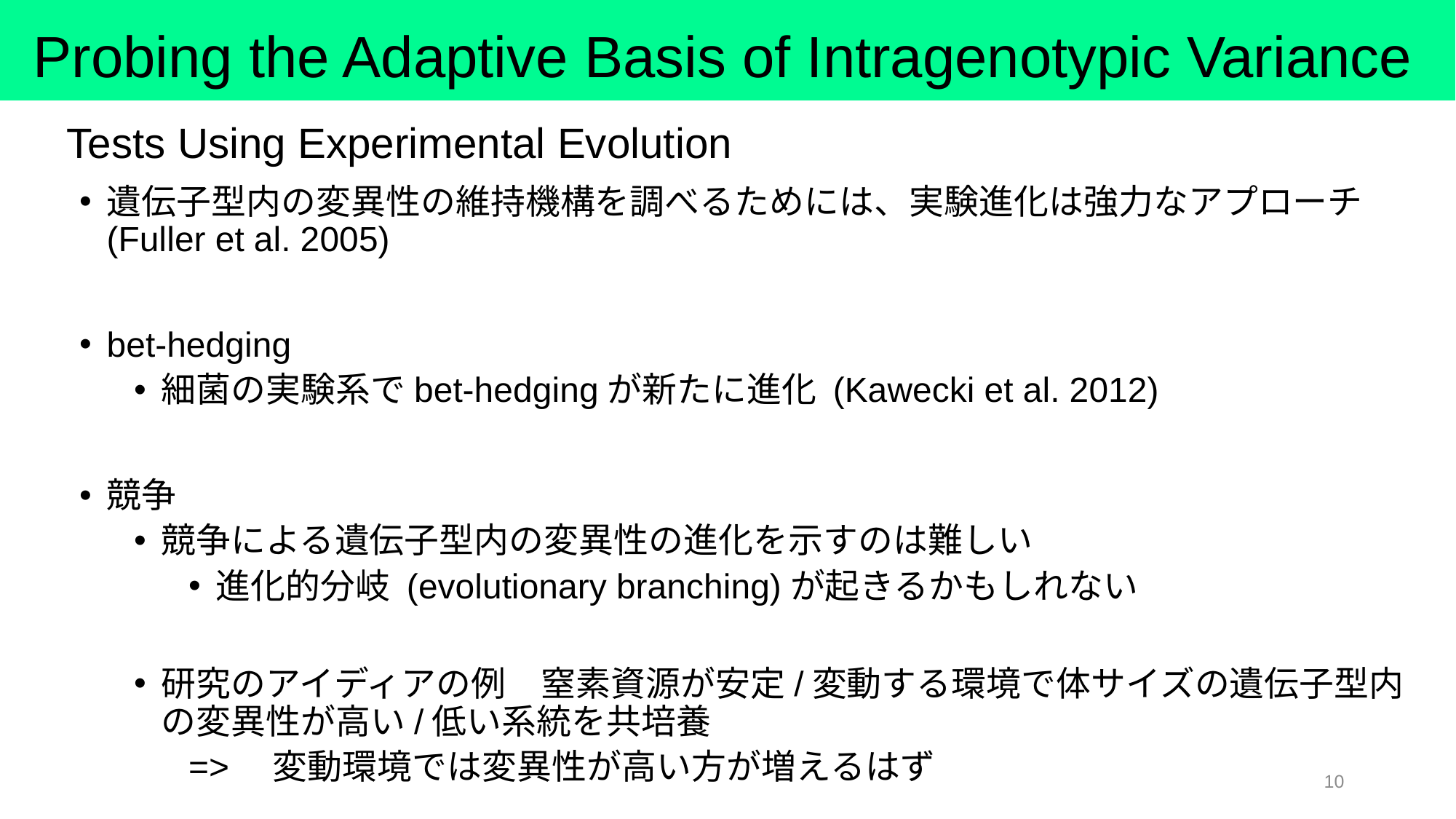

# Probing the Adaptive Basis of Intragenotypic Variance
Tests Using Experimental Evolution
遺伝子型内の変異性の維持機構を調べるためには、実験進化は強力なアプローチ (Fuller et al. 2005)

bet-hedging
細菌の実験系でbet-hedgingが新たに進化 (Kawecki et al. 2012)

競争
競争による遺伝子型内の変異性の進化を示すのは難しい
進化的分岐 (evolutionary branching)が起きるかもしれない

研究のアイディアの例　窒素資源が安定/変動する環境で体サイズの遺伝子型内の変異性が高い/低い系統を共培養
=>　変動環境では変異性が高い方が増えるはず

10